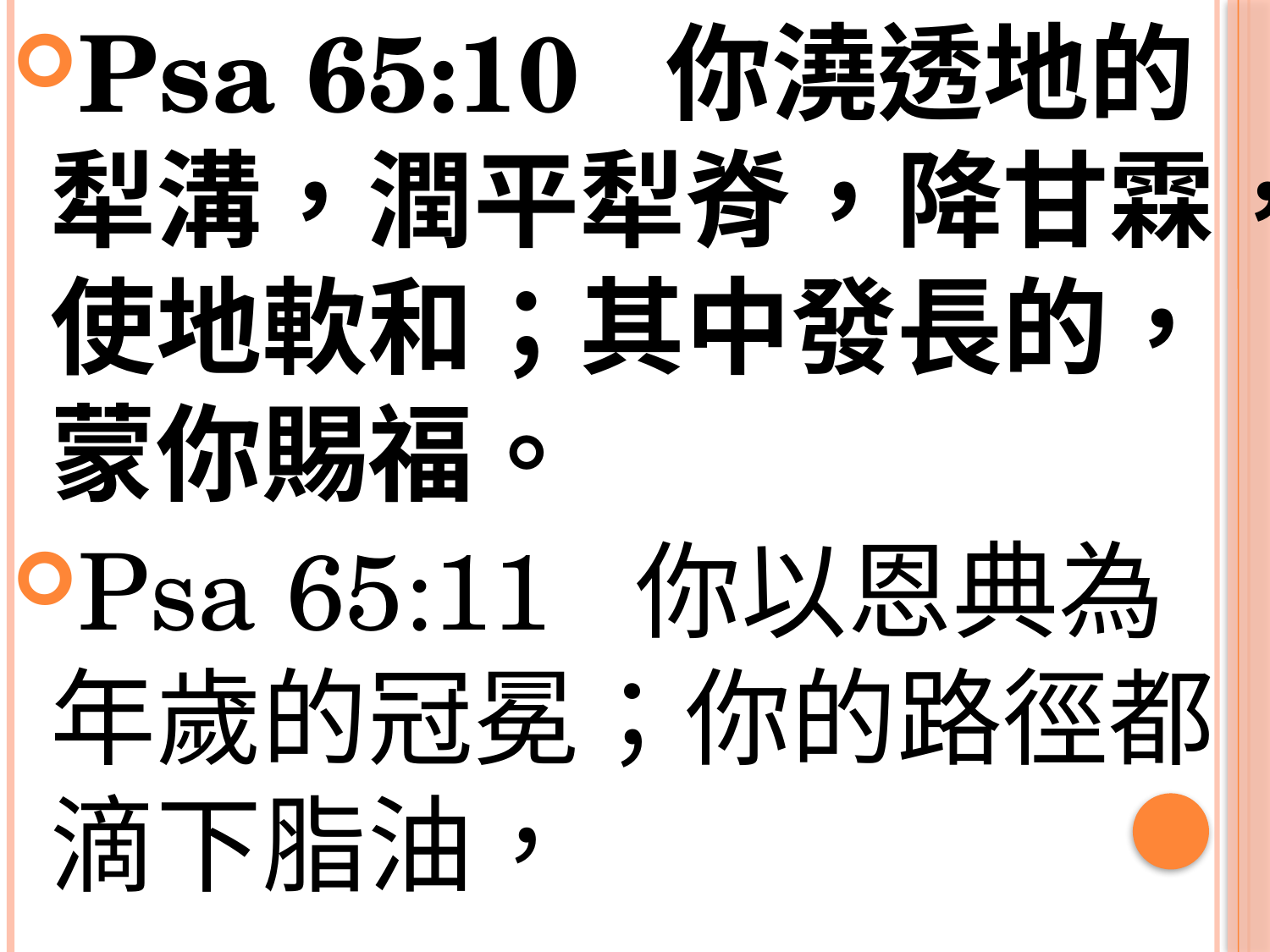

Psa 65:10  你澆透地的犁溝，潤平犁脊，降甘霖，使地軟和；其中發長的，蒙你賜福。
Psa 65:11  你以恩典為年歲的冠冕；你的路徑都滴下脂油，